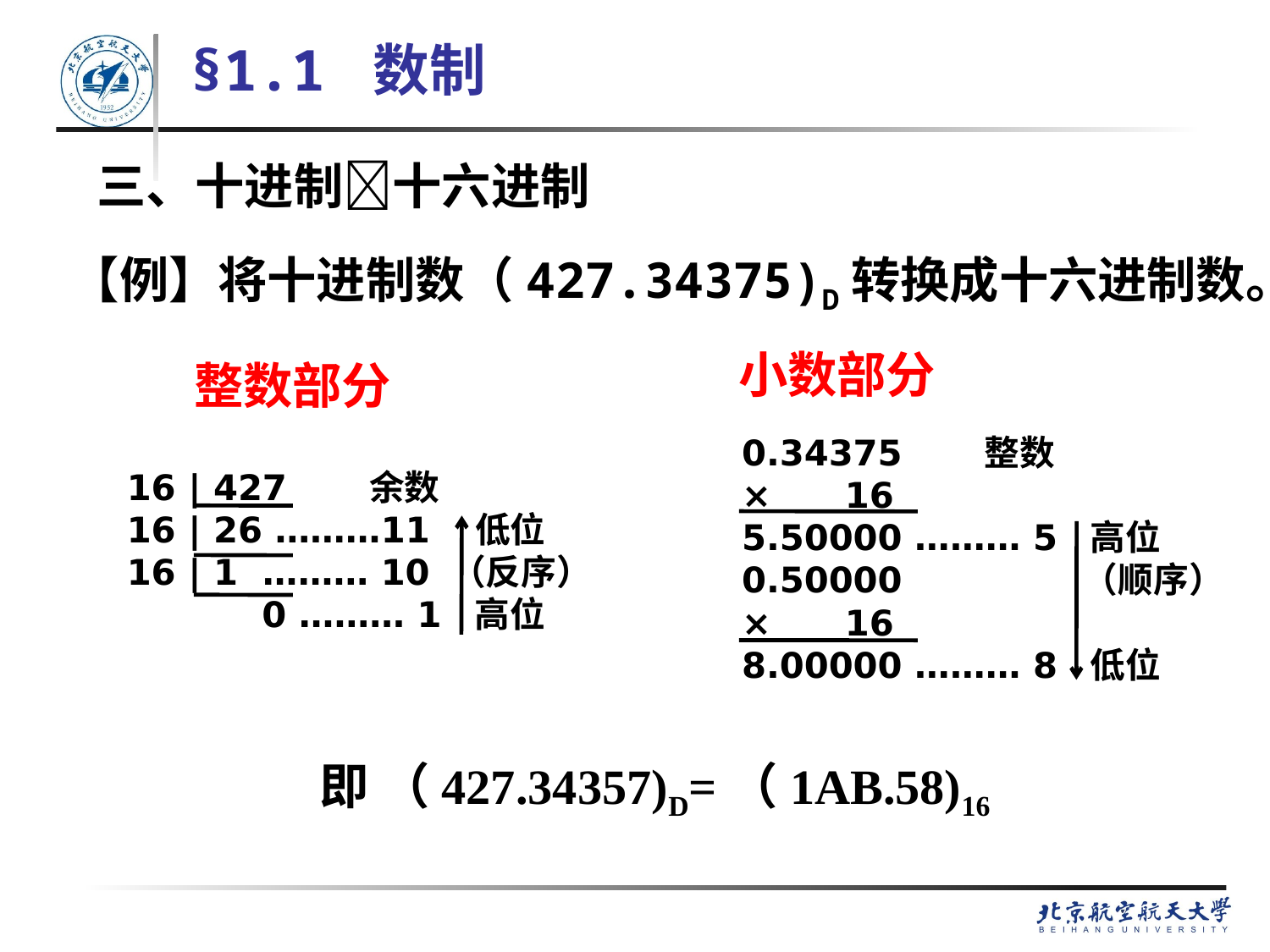

§1.1 数制
三、十进制→十六进制
【例】将十进制数（427.34375)D转换成十六进制数。
小数部分
整数部分

0.34375      整数
×      16
5.50000 ……… 5  高位
0.50000              （顺序）
×      16
8.00000 ……… 8  低位

16 | 427      余数
16 | 26 ………11   低位
16 | 1  ……… 10 （反序）
           0 ……… 1  高位
即 （427.34357)D=（1AB.58)16
14